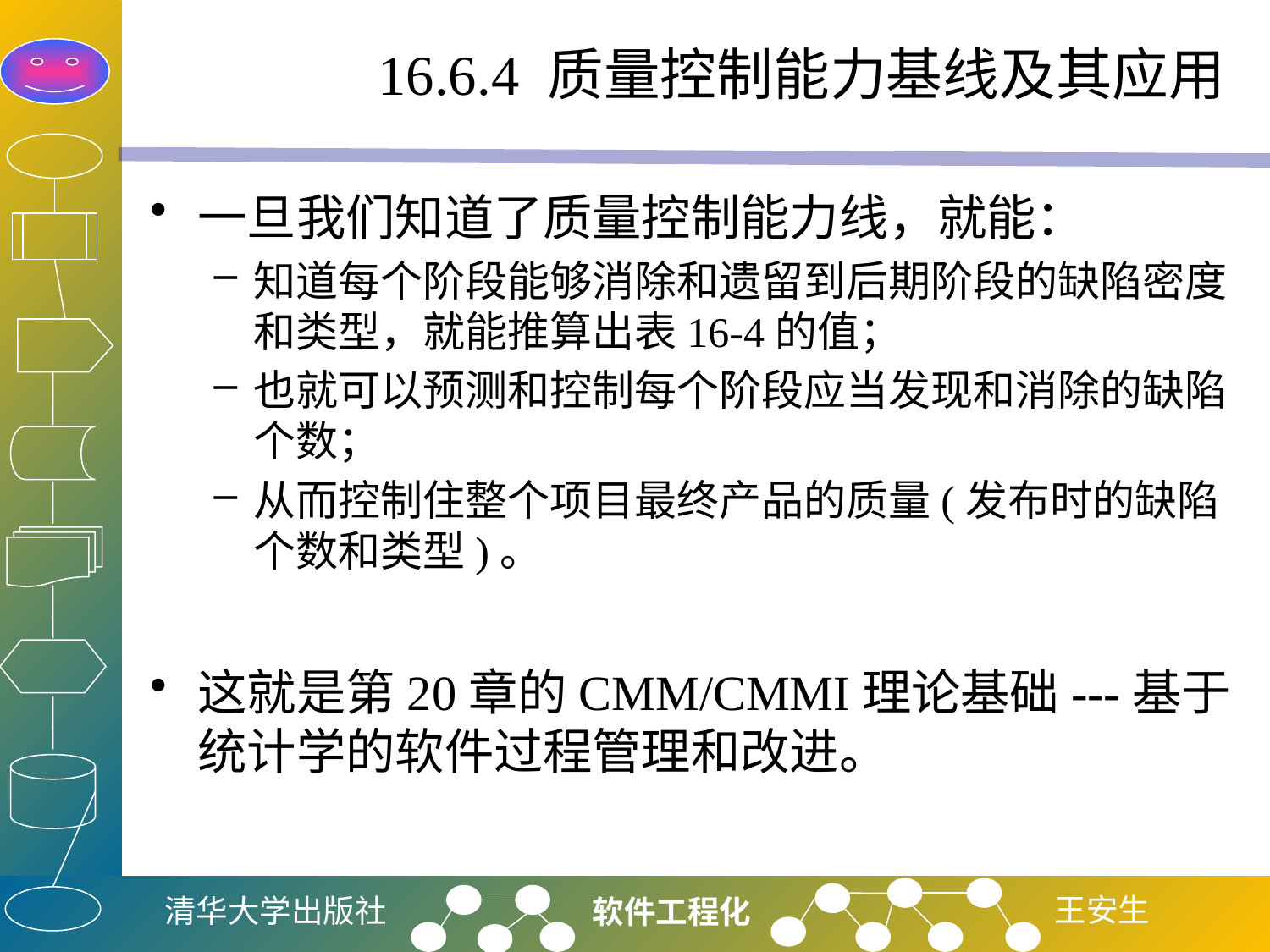

# 16.6.4 质量控制能力基线及其应用
一旦我们知道了质量控制能力线，就能：
知道每个阶段能够消除和遗留到后期阶段的缺陷密度和类型，就能推算出表16-4的值；
也就可以预测和控制每个阶段应当发现和消除的缺陷个数；
从而控制住整个项目最终产品的质量(发布时的缺陷个数和类型)。

这就是第20章的CMM/CMMI理论基础---基于统计学的软件过程管理和改进。